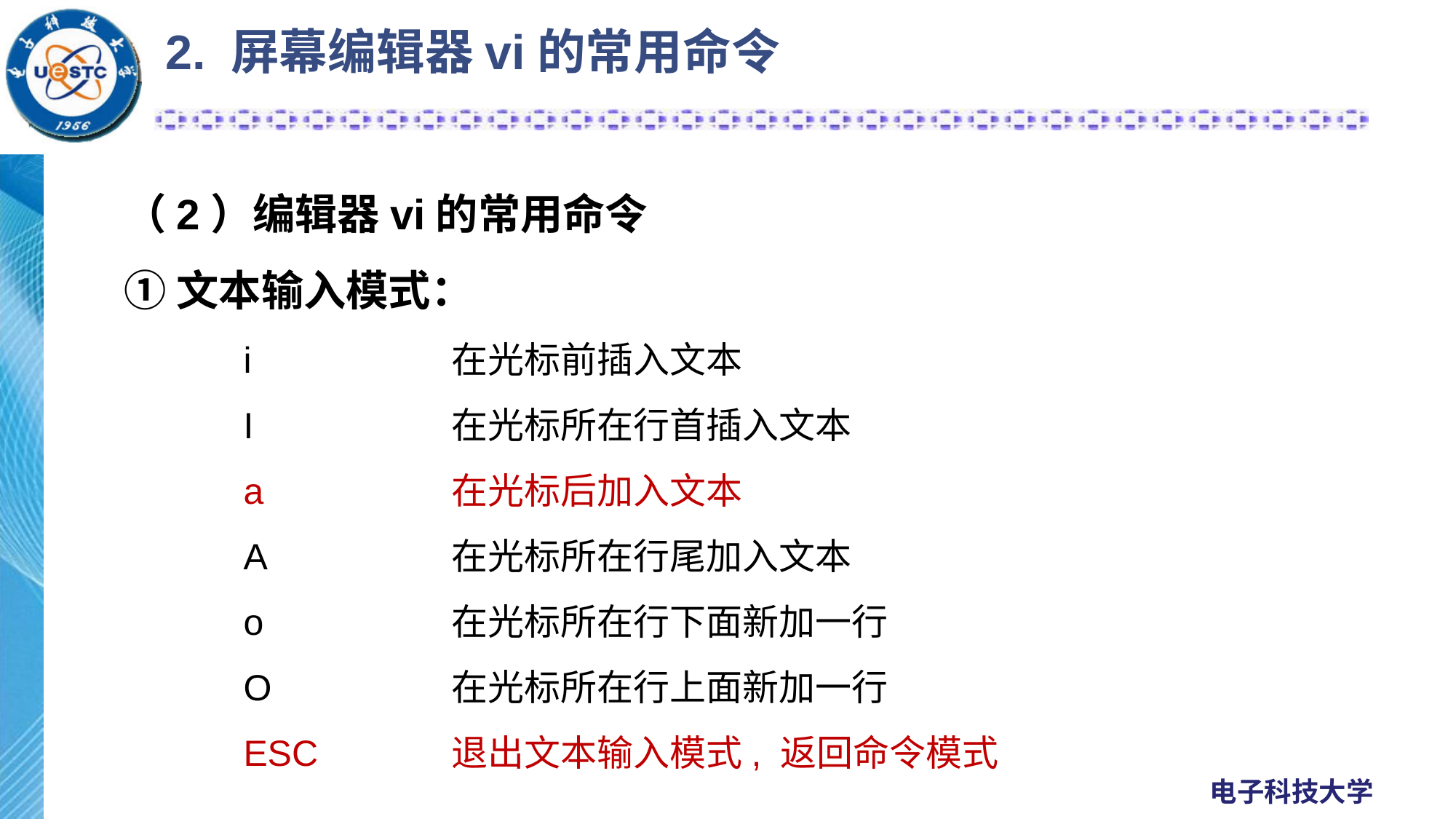

# 2. 屏幕编辑器vi的常用命令
（2）编辑器vi的常用命令
①文本输入模式：
	 i		在光标前插入文本
	 I		在光标所在行首插入文本
	 a		在光标后加入文本
	 A		在光标所在行尾加入文本
	 o		在光标所在行下面新加一行
	 O		在光标所在行上面新加一行
    	 ESC     	退出文本输入模式, 返回命令模式